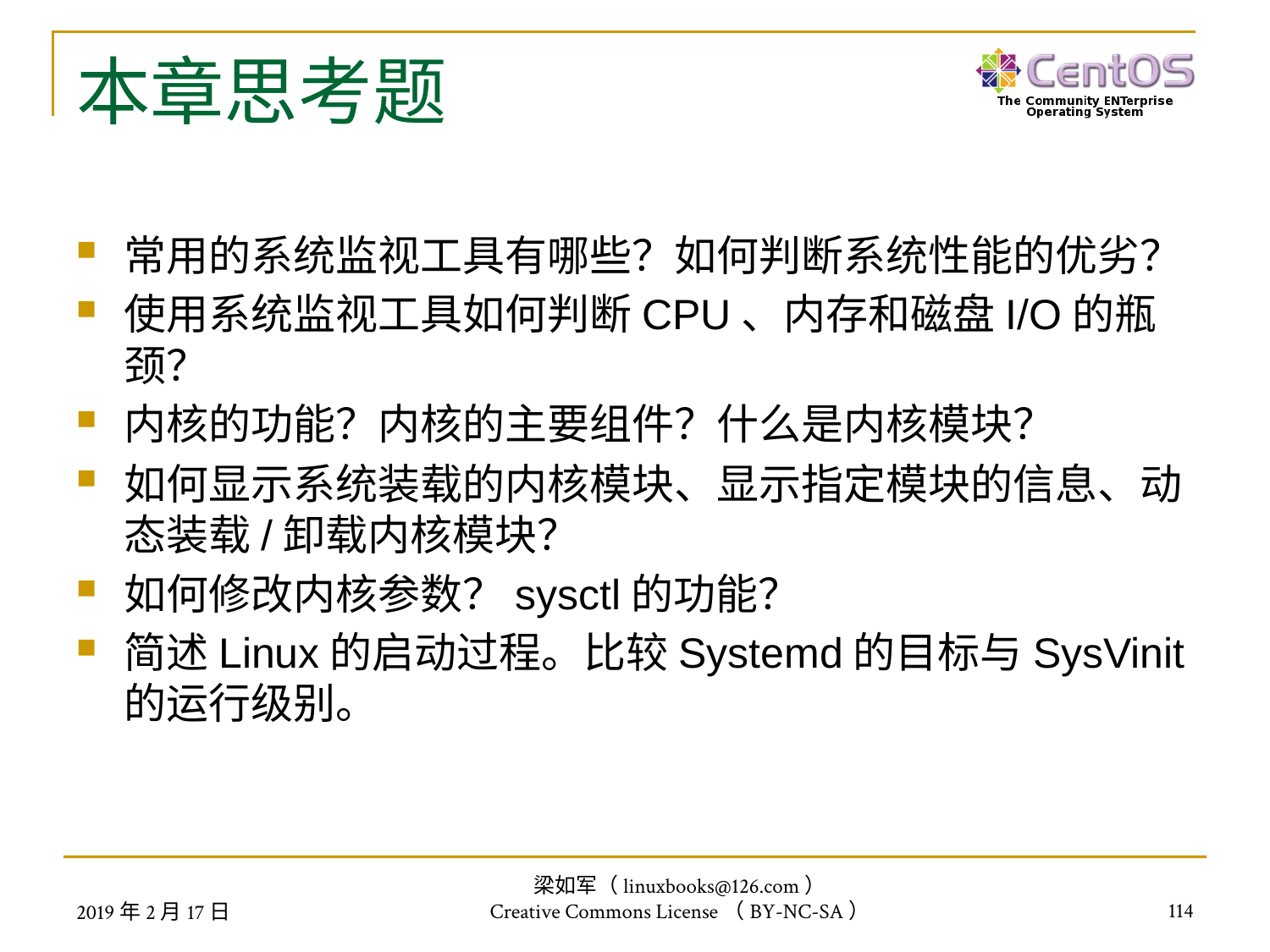

# 本章思考题
常用的系统监视工具有哪些？如何判断系统性能的优劣？
使用系统监视工具如何判断CPU、内存和磁盘I/O的瓶颈？
内核的功能？内核的主要组件？什么是内核模块？
如何显示系统装载的内核模块、显示指定模块的信息、动态装载/卸载内核模块？
如何修改内核参数？sysctl的功能？
简述Linux的启动过程。比较Systemd的目标与SysVinit的运行级别。
梁如军（linuxbooks@126.com）
Creative Commons License（BY-NC-SA）
2019年2月17日
114